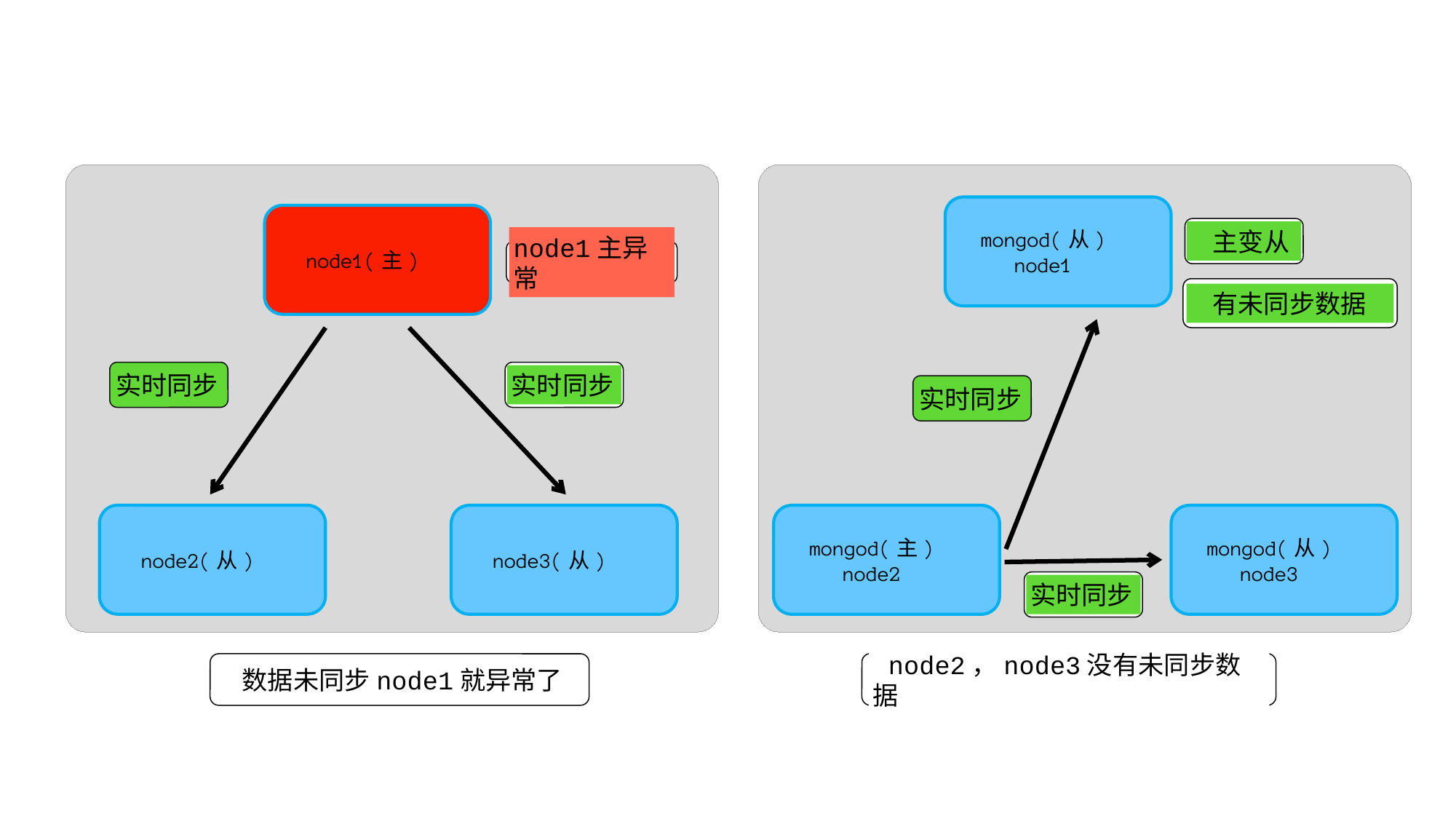

mongod(从)
node1

node1(主)

 主变从

node1主异常

 有未同步数据

实时同步

实时同步

实时同步

node2(从)

node3(从)

mongod(主)
node2

mongod(从)
node3

实时同步

 node2，node3没有未同步数据

 数据未同步node1就异常了